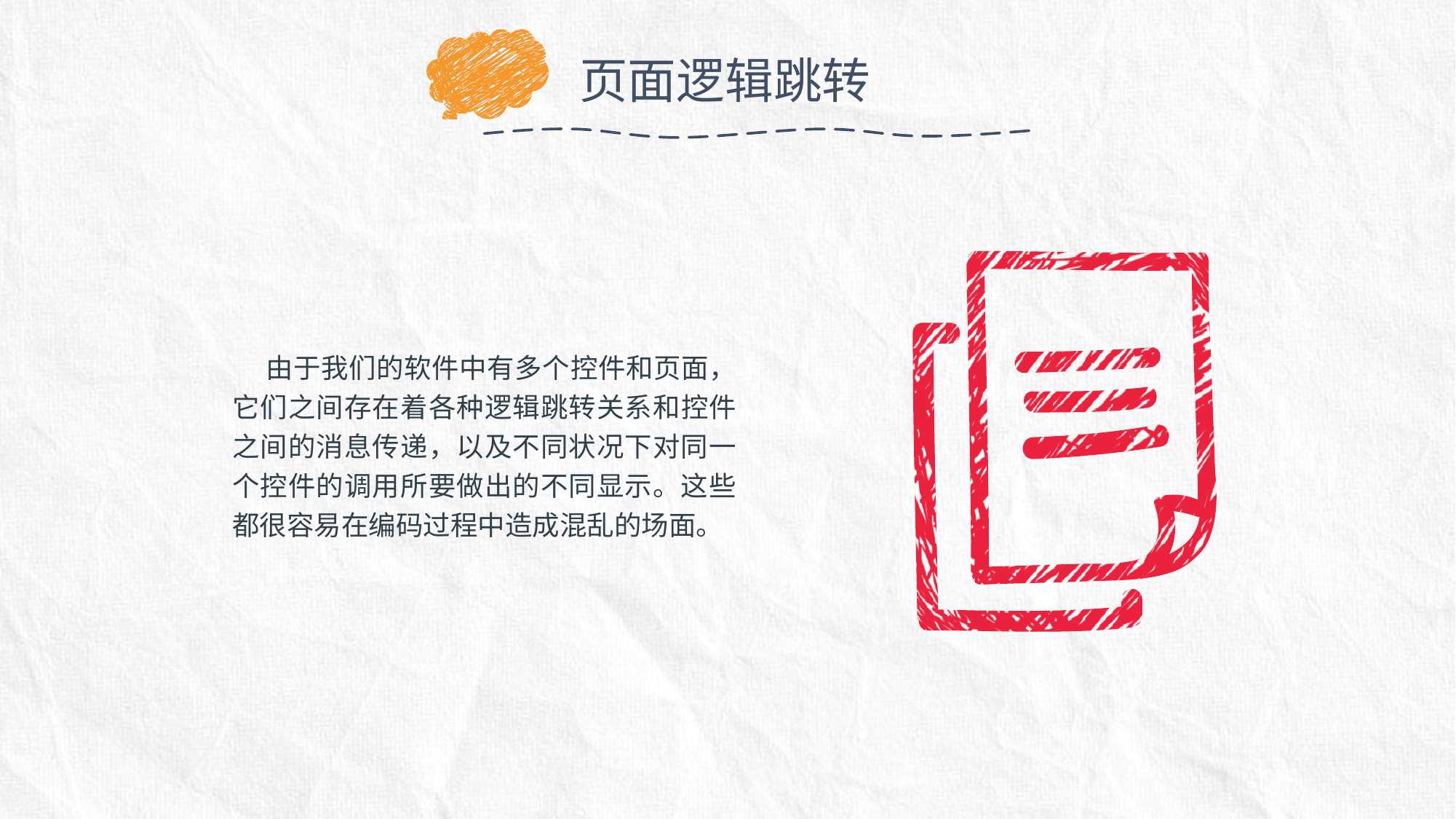

页面逻辑跳转

    由于我们的软件中有多个控件和页面，它们之间存在着各种逻辑跳转关系和控件之间的消息传递，以及不同状况下对同一个控件的调用所要做出的不同显示。这些都很容易在编码过程中造成混乱的场面。